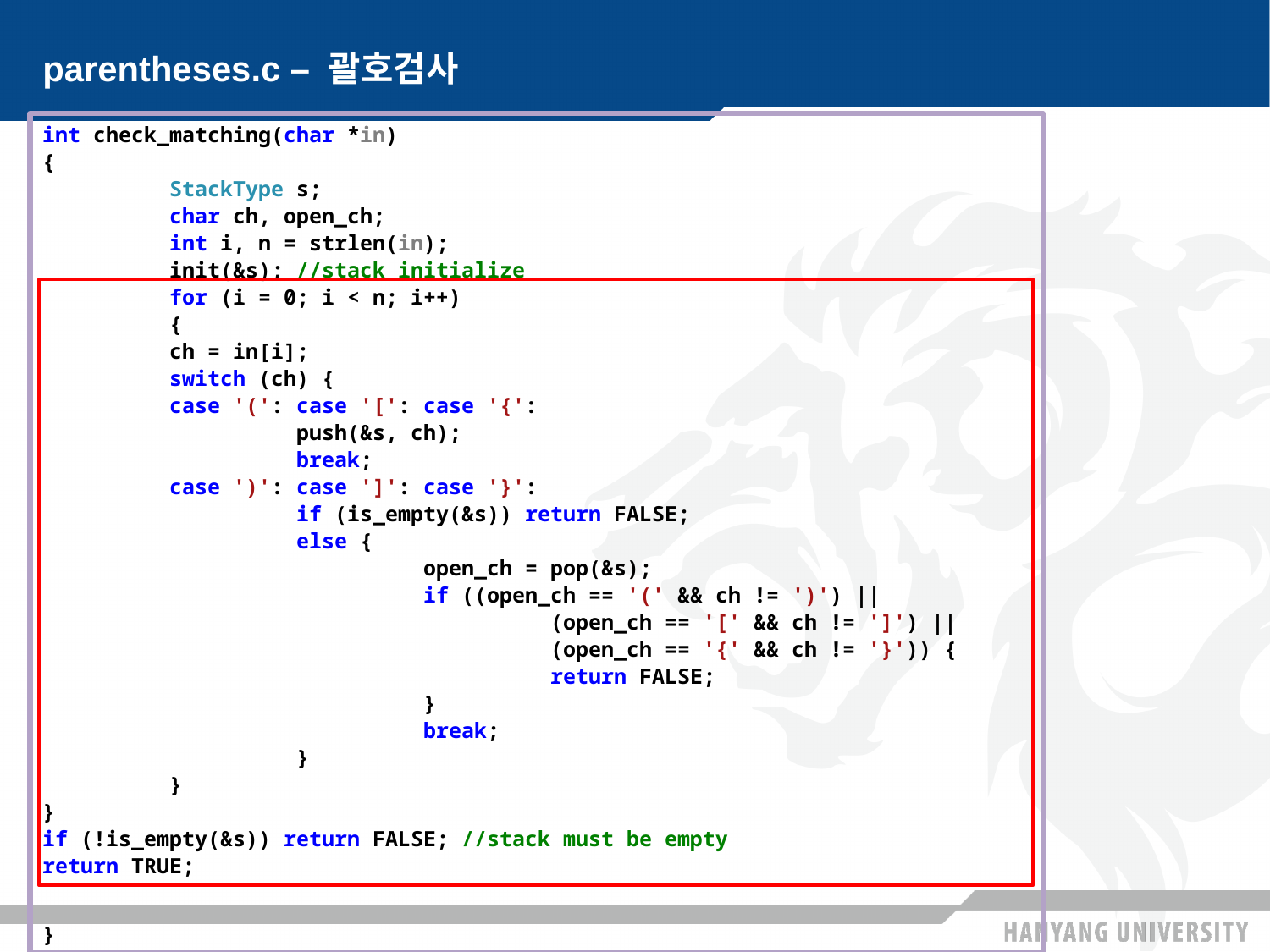

# parentheses.c – 괄호검사
int check_matching(char *in)
{
	StackType s;
	char ch, open_ch;
	int i, n = strlen(in);
	init(&s); //stack initialize
	for (i = 0; i < n; i++)
	{
	ch = in[i];
	switch (ch) {
	case '(': case '[': case '{':
		push(&s, ch);
		break;
	case ')': case ']': case '}':
		if (is_empty(&s)) return FALSE;
		else {
			open_ch = pop(&s);
			if ((open_ch == '(' && ch != ')') ||
				(open_ch == '[' && ch != ']') ||
				(open_ch == '{' && ch != '}')) {
				return FALSE;
			}
			break;
		}
	}
}
if (!is_empty(&s)) return FALSE; //stack must be empty
return TRUE;

}